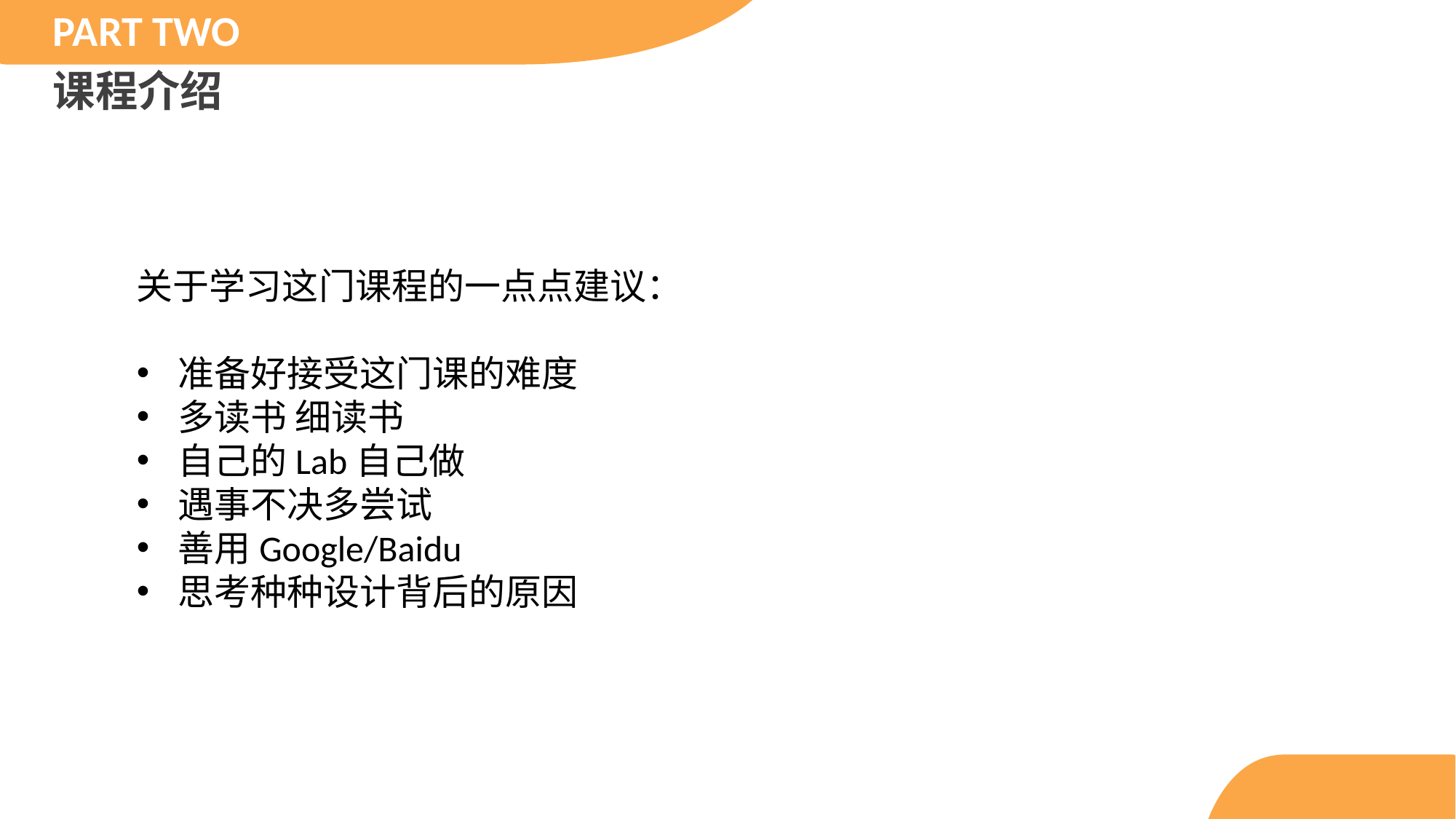

PART TWO
课程介绍
关于学习这门课程的一点点建议：

准备好接受这门课的难度
多读书 细读书
自己的Lab自己做
遇事不决多尝试
善用Google/Baidu
思考种种设计背后的原因